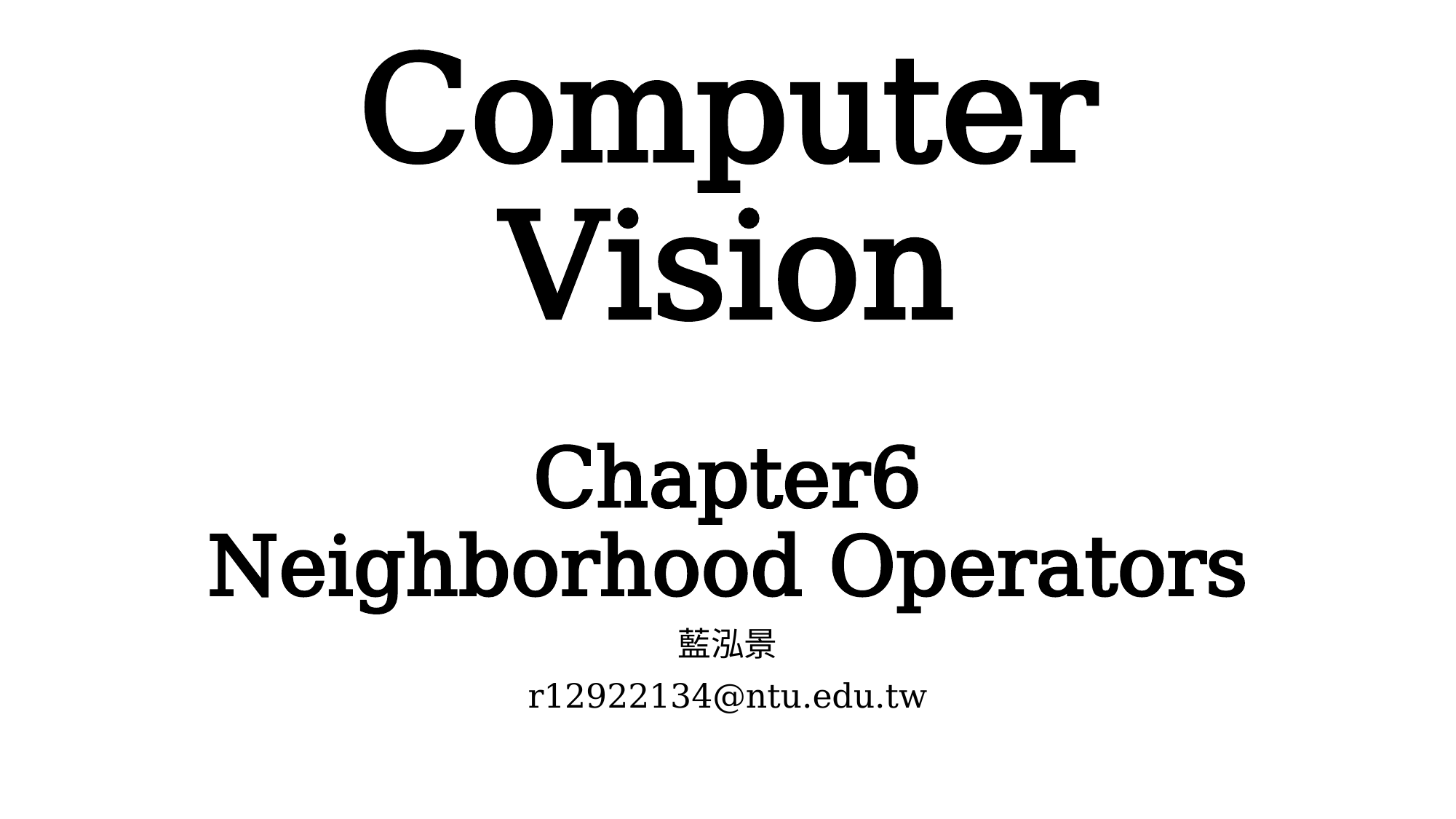

# Computer Vision
Chapter6
Neighborhood Operators
藍泓景
r12922134@ntu.edu.tw